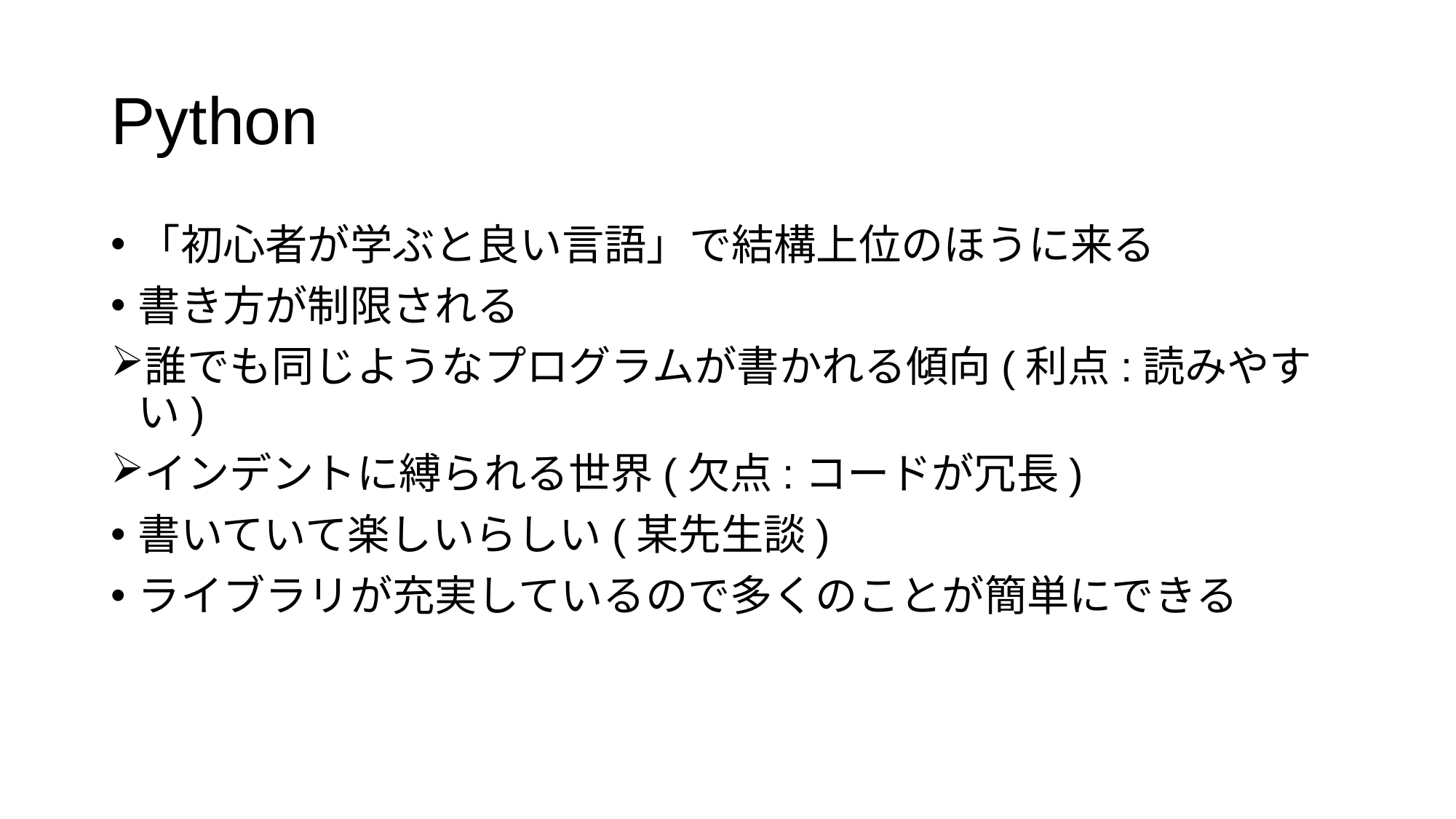

# Python
「初心者が学ぶと良い言語」で結構上位のほうに来る
書き方が制限される
誰でも同じようなプログラムが書かれる傾向(利点:読みやすい)
インデントに縛られる世界(欠点:コードが冗長)
書いていて楽しいらしい(某先生談)
ライブラリが充実しているので多くのことが簡単にできる